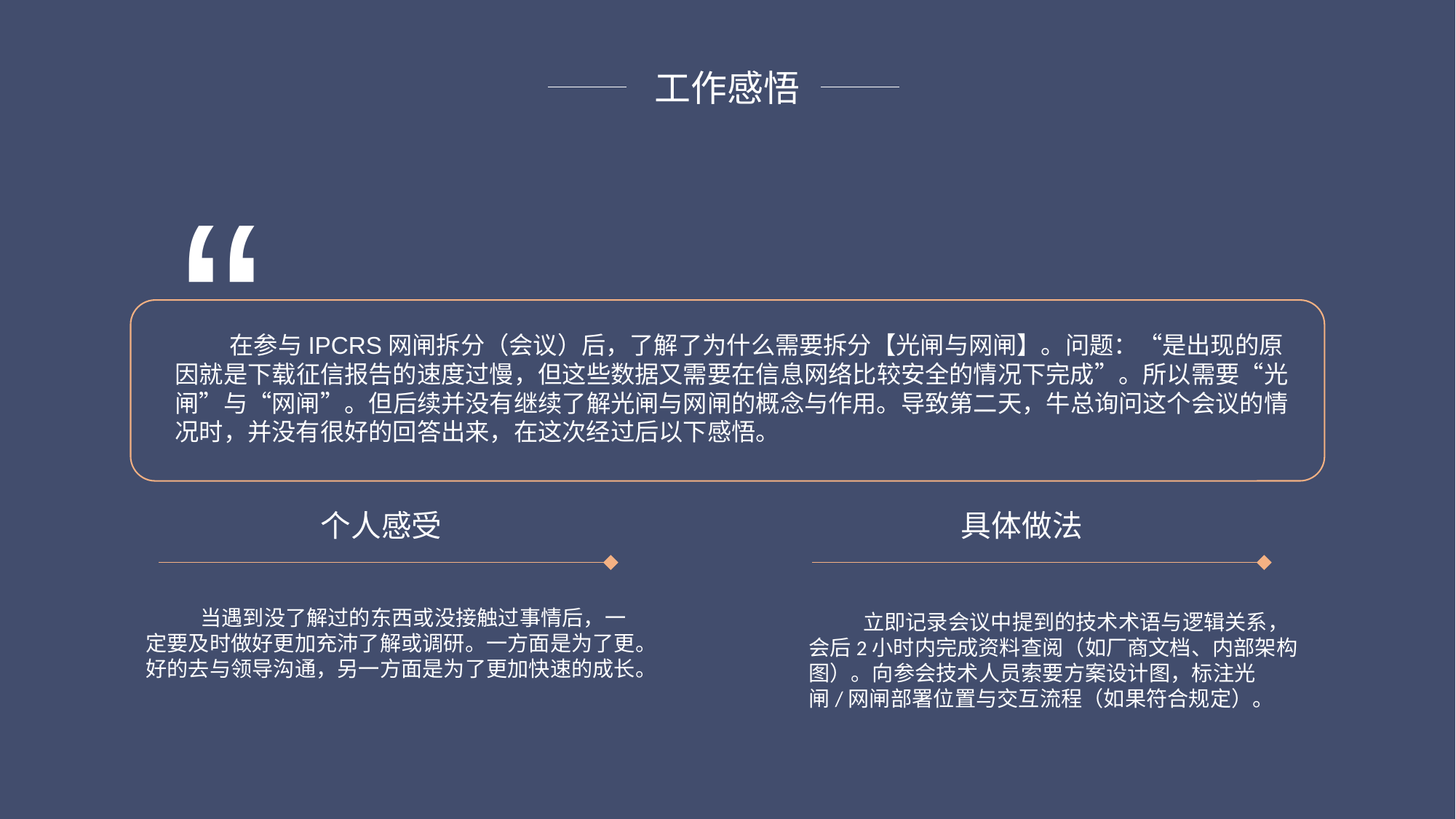

工作感悟
“

在参与IPCRS网闸拆分（会议）后，了解了为什么需要拆分【光闸与网闸】。问题：“是出现的原因就是下载征信报告的速度过慢，但这些数据又需要在信息网络比较安全的情况下完成”。所以需要“光闸”与“网闸”。但后续并没有继续了解光闸与网闸的概念与作用。导致第二天，牛总询问这个会议的情况时，并没有很好的回答出来，在这次经过后以下感悟。
个人感受
具体做法
当遇到没了解过的东西或没接触过事情后，一定要及时做好更加充沛了解或调研。一方面是为了更。好的去与领导沟通，另一方面是为了更加快速的成长。
立即记录会议中提到的技术术语与逻辑关系，会后2小时内完成资料查阅（如厂商文档、内部架构图）。向参会技术人员索要方案设计图，标注光闸/网闸部署位置与交互流程（如果符合规定）。